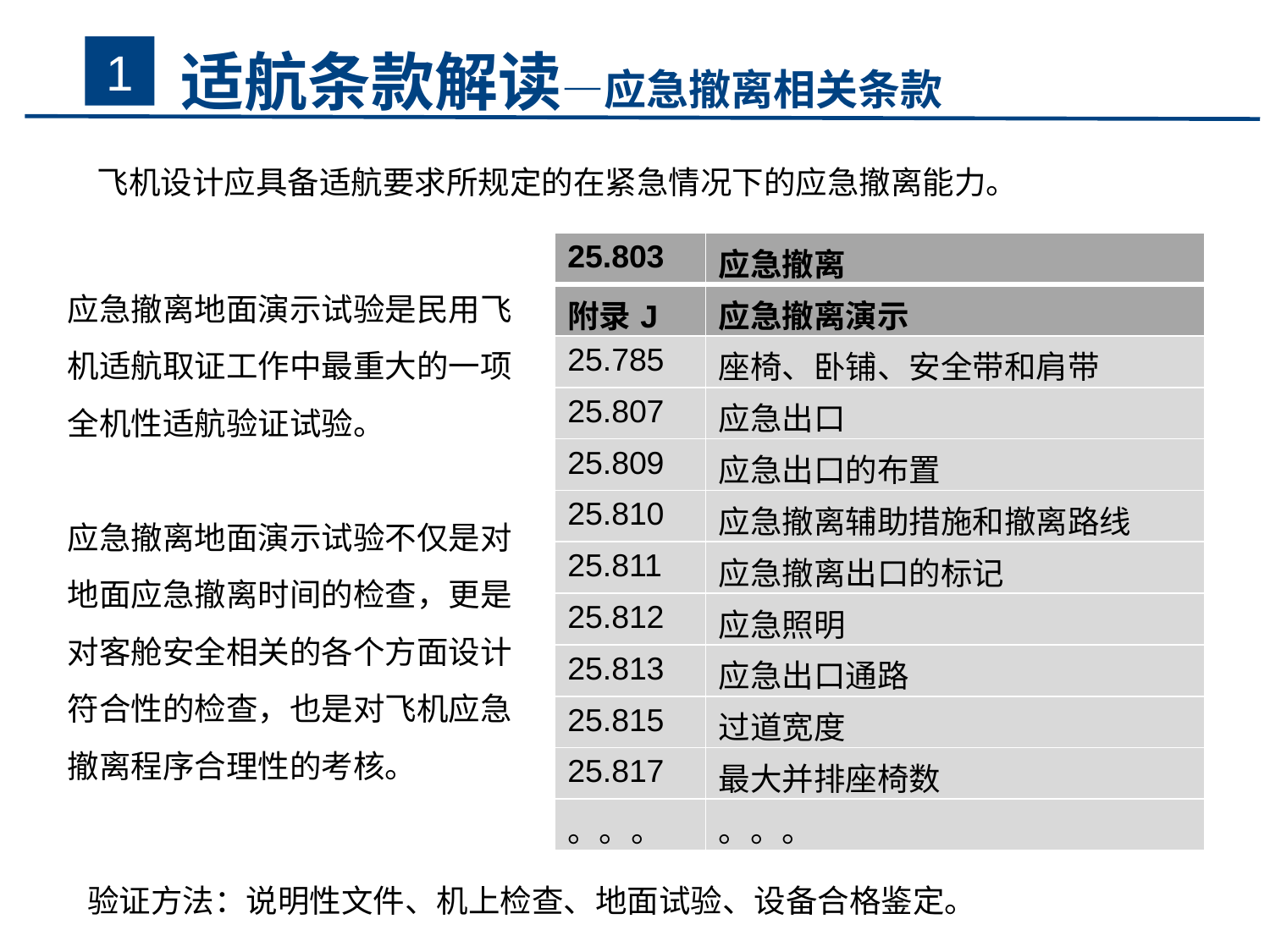

# 适航条款解读—应急撤离相关条款
1
飞机设计应具备适航要求所规定的在紧急情况下的应急撤离能力。
| 25.803 | 应急撤离 |
| --- | --- |
| 附录J | 应急撤离演示 |
| 25.785 | 座椅、卧铺、安全带和肩带 |
| 25.807 | 应急出口 |
| 25.809 | 应急出口的布置 |
| 25.810 | 应急撤离辅助措施和撤离路线 |
| 25.811 | 应急撤离出口的标记 |
| 25.812 | 应急照明 |
| 25.813 | 应急出口通路 |
| 25.815 | 过道宽度 |
| 25.817 | 最大并排座椅数 |
| 。。。 | 。。。 |
应急撤离地面演示试验是民用飞机适航取证工作中最重大的一项全机性适航验证试验。

应急撤离地面演示试验不仅是对地面应急撤离时间的检查，更是对客舱安全相关的各个方面设计符合性的检查，也是对飞机应急撤离程序合理性的考核。
验证方法：说明性文件、机上检查、地面试验、设备合格鉴定。